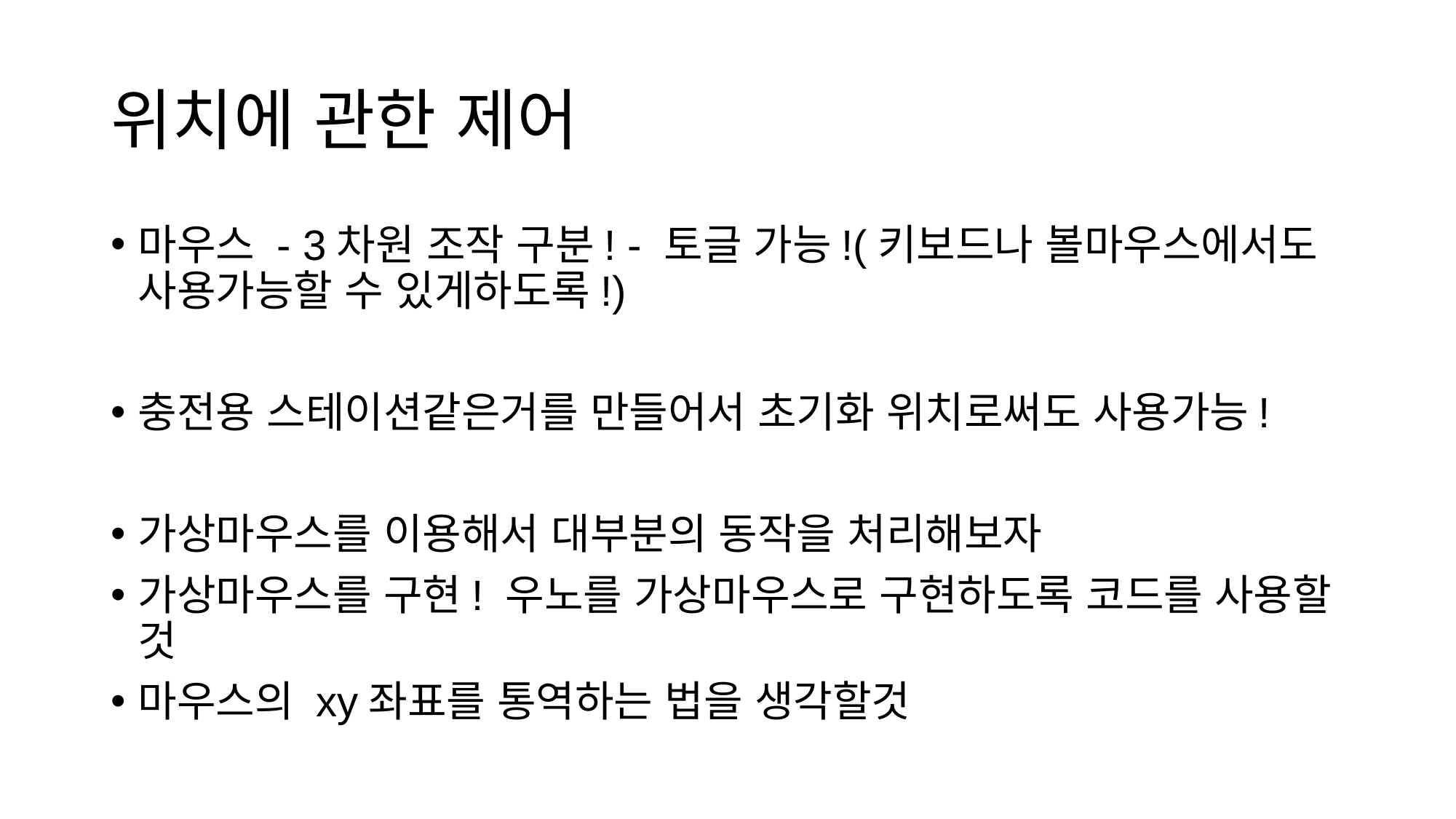

# 위치에 관한 제어
마우스 - 3차원 조작 구분! - 토글 가능!(키보드나 볼마우스에서도 사용가능할 수 있게하도록!)

충전용 스테이션같은거를 만들어서 초기화 위치로써도 사용가능!

가상마우스를 이용해서 대부분의 동작을 처리해보자
가상마우스를 구현! 우노를 가상마우스로 구현하도록 코드를 사용할 것
마우스의 xy좌표를 통역하는 법을 생각할것